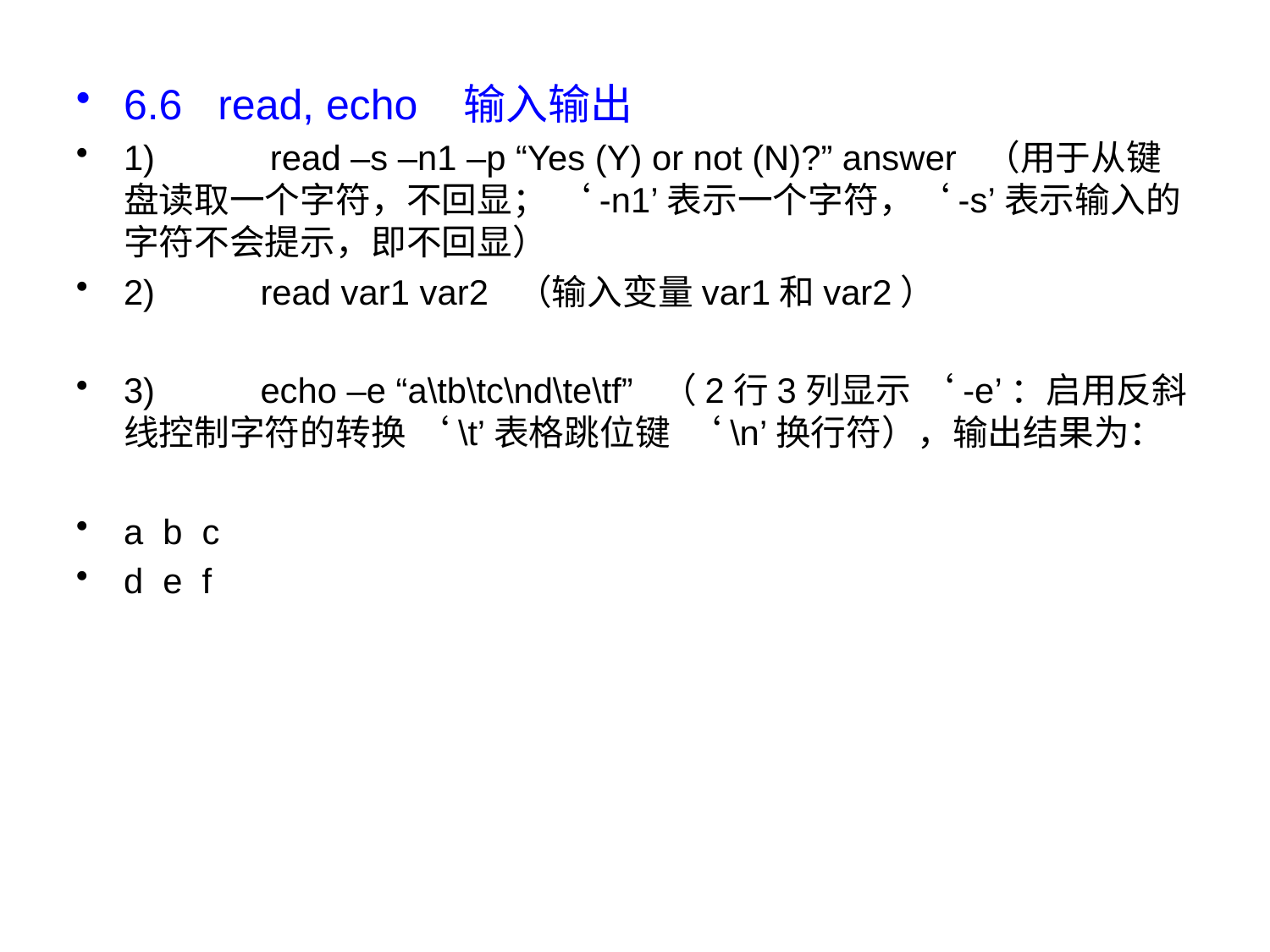

6.6   read, echo   输入输出
1)	  read –s –n1 –p “Yes (Y) or not (N)?” answer  （用于从键盘读取一个字符，不回显； ‘-n1’表示一个字符，‘-s’表示输入的字符不会提示，即不回显）
2)	 read var1 var2  （输入变量var1和var2）

3)	 echo –e “a\tb\tc\nd\te\tf”  （2行3列显示 ‘-e’：启用反斜线控制字符的转换 ‘\t’表格跳位键  ‘\n’换行符），输出结果为：

a  b  c
d  e  f